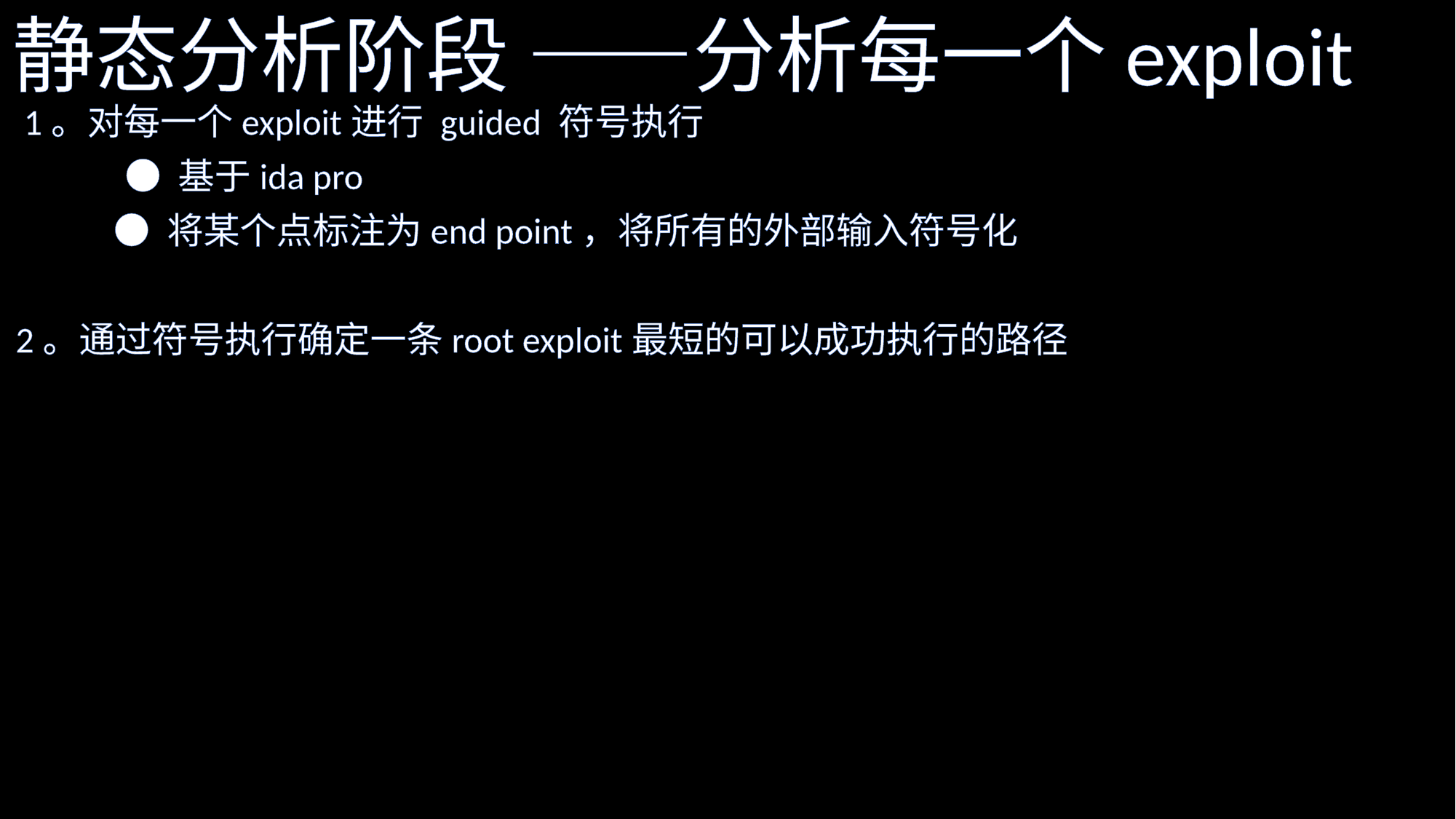

# 静态分析阶段 ——分析每一个exploit
 1。对每一个exploit进行 guided 符号执行
  	● 基于ida pro
            ● 将某个点标注为end point，将所有的外部输入符号化

2。通过符号执行确定一条root exploit最短的可以成功执行的路径